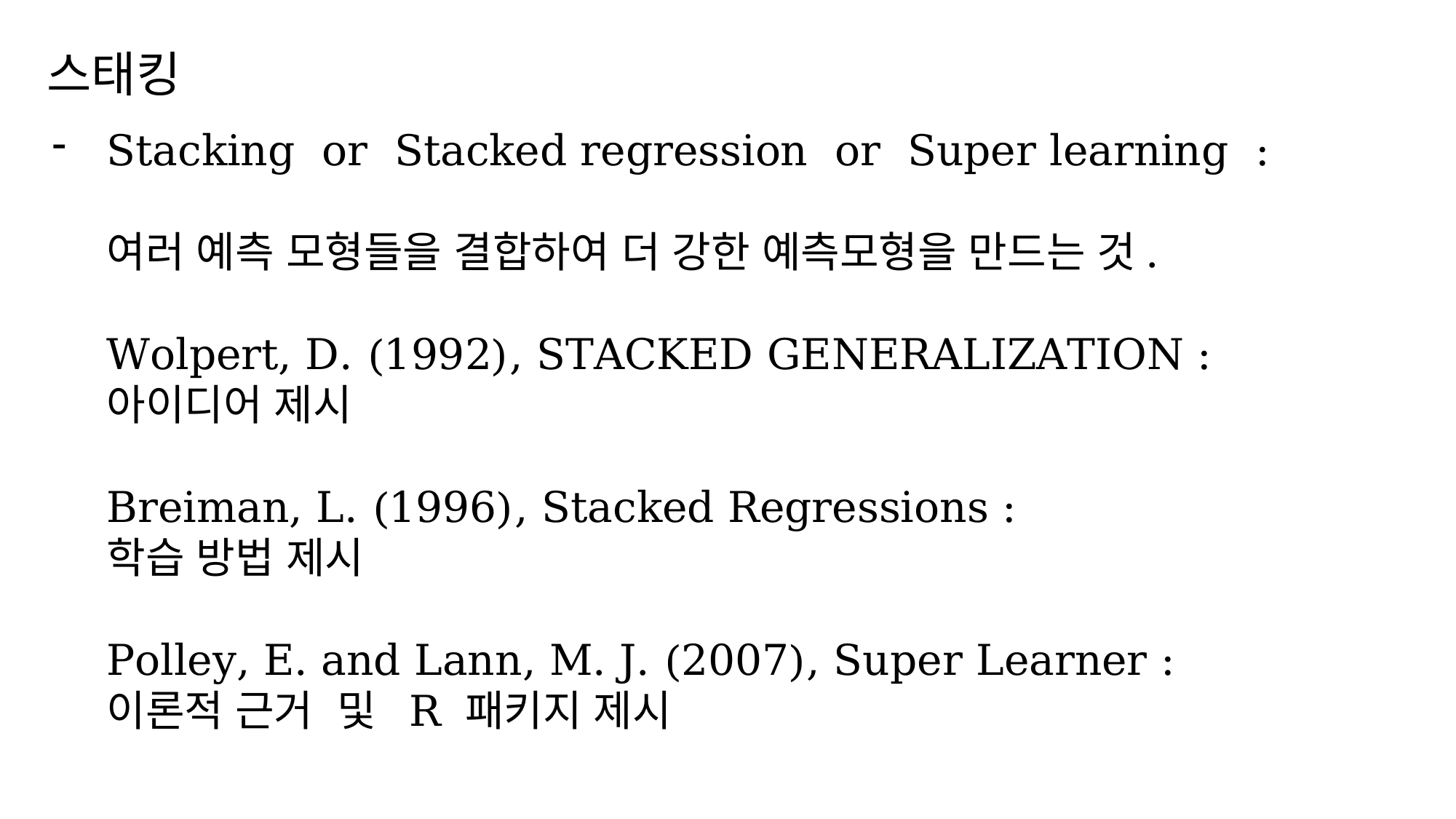

스태킹
Stacking  or  Stacked regression  or  Super learning  :
여러 예측 모형들을 결합하여 더 강한 예측모형을 만드는 것.
Wolpert, D. (1992), STACKED GENERALIZATION :
아이디어 제시
Breiman, L. (1996), Stacked Regressions :
학습 방법 제시
Polley, E. and Lann, M. J. (2007), Super Learner :
이론적 근거  및  R 패키지 제시